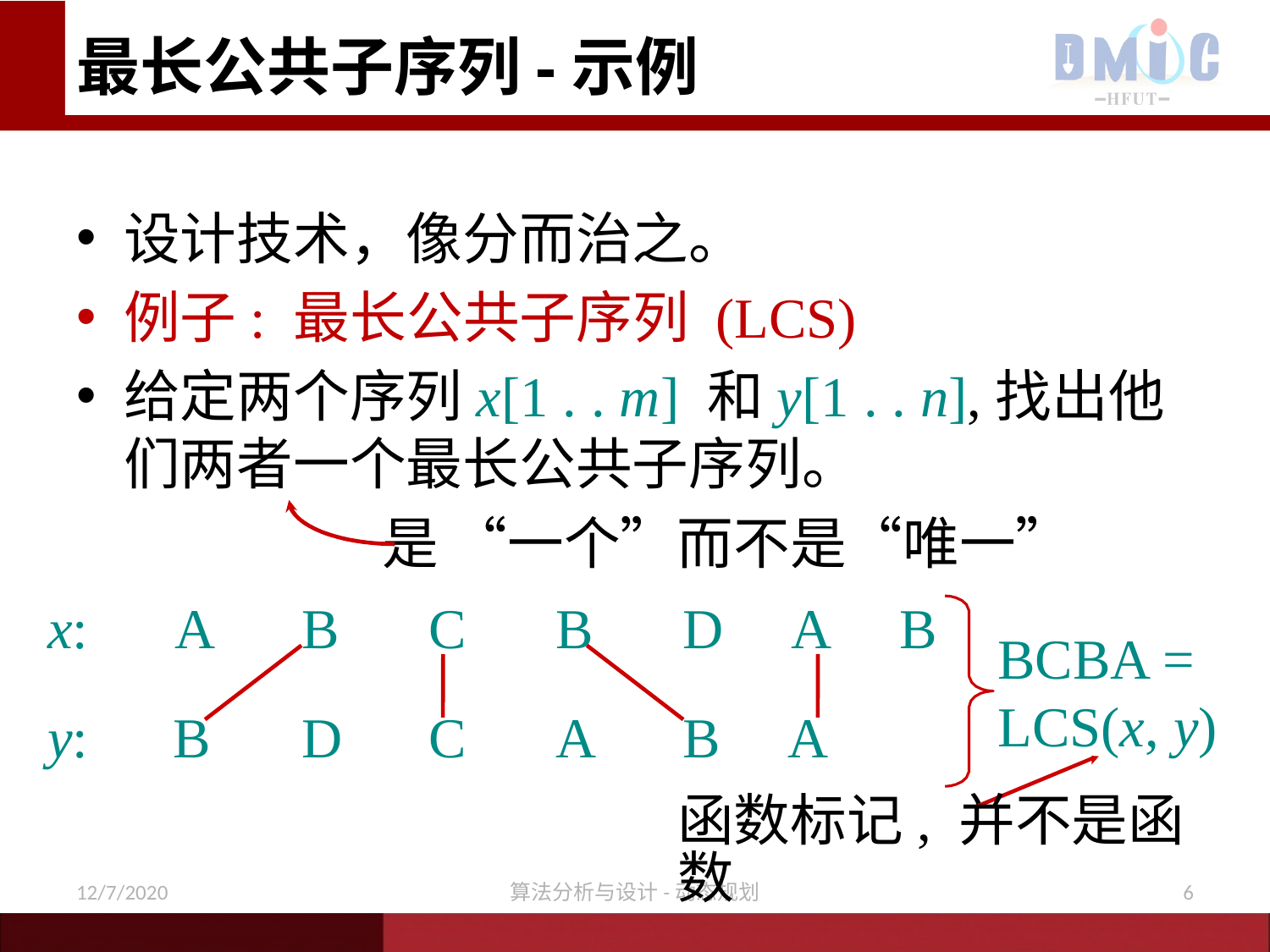

# 最长公共子序列-示例
设计技术，像分而治之。
例子: 最长公共子序列 (LCS)
给定两个序列x[1 . . m] 和y[1 . . n],找出他们两者一个最长公共子序列。
                       是 “一个”而不是“唯一”

x:	A	B	C	B	D     A     B
y:      B	D	C	A	B     A

BCBA =
LCS(x, y)

函数标记, 并不是函数
12/7/2020
算法分析与设计-动态规划
6